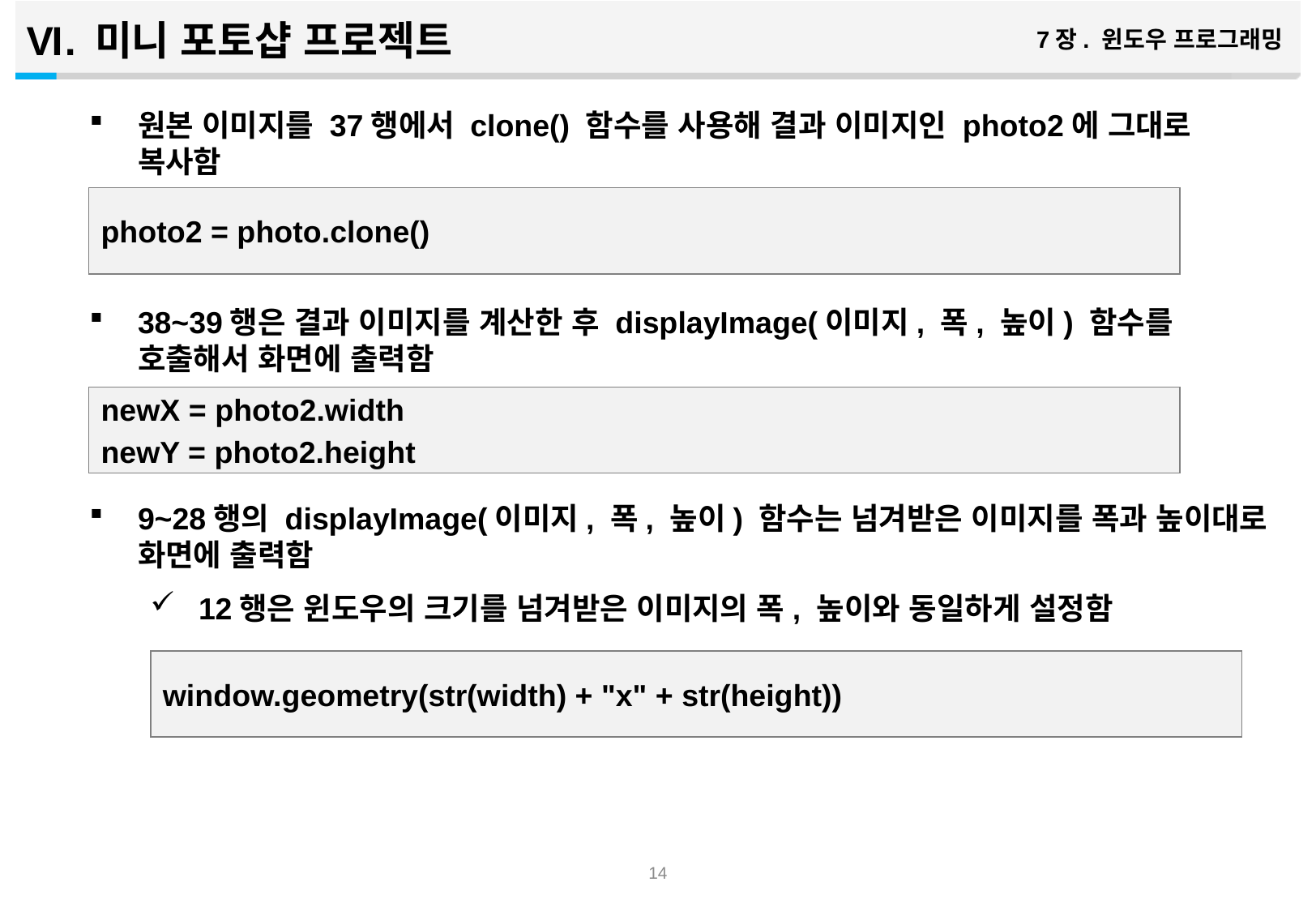

미니 포토샵 프로젝트
7장. 윈도우 프로그래밍
원본 이미지를 37행에서 clone() 함수를 사용해 결과 이미지인 photo2에 그대로       복사함

38~39행은 결과 이미지를 계산한 후 displayImage(이미지, 폭, 높이) 함수를 호출해서 화면에 출력함

9~28행의 displayImage(이미지, 폭, 높이) 함수는 넘겨받은 이미지를 폭과 높이대로 화면에 출력함
12행은 윈도우의 크기를 넘겨받은 이미지의 폭, 높이와 동일하게 설정함

photo2 = photo.clone()
newX = photo2.width
newY = photo2.height
window.geometry(str(width) + "x" + str(height))
14